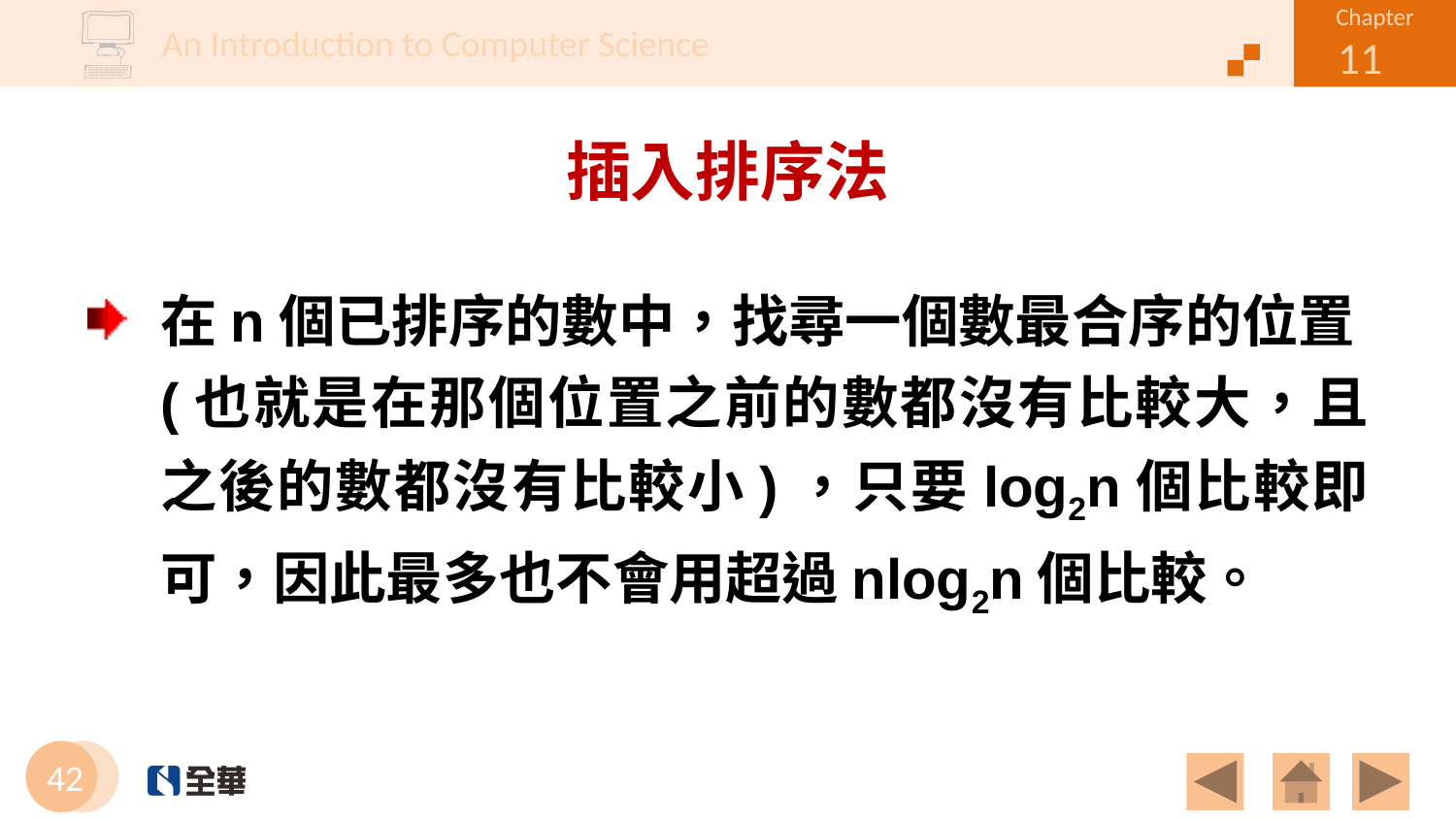

# 插入排序法
在n個已排序的數中，找尋一個數最合序的位置(也就是在那個位置之前的數都沒有比較大，且之後的數都沒有比較小)，只要log2n個比較即可，因此最多也不會用超過nlog2n個比較。